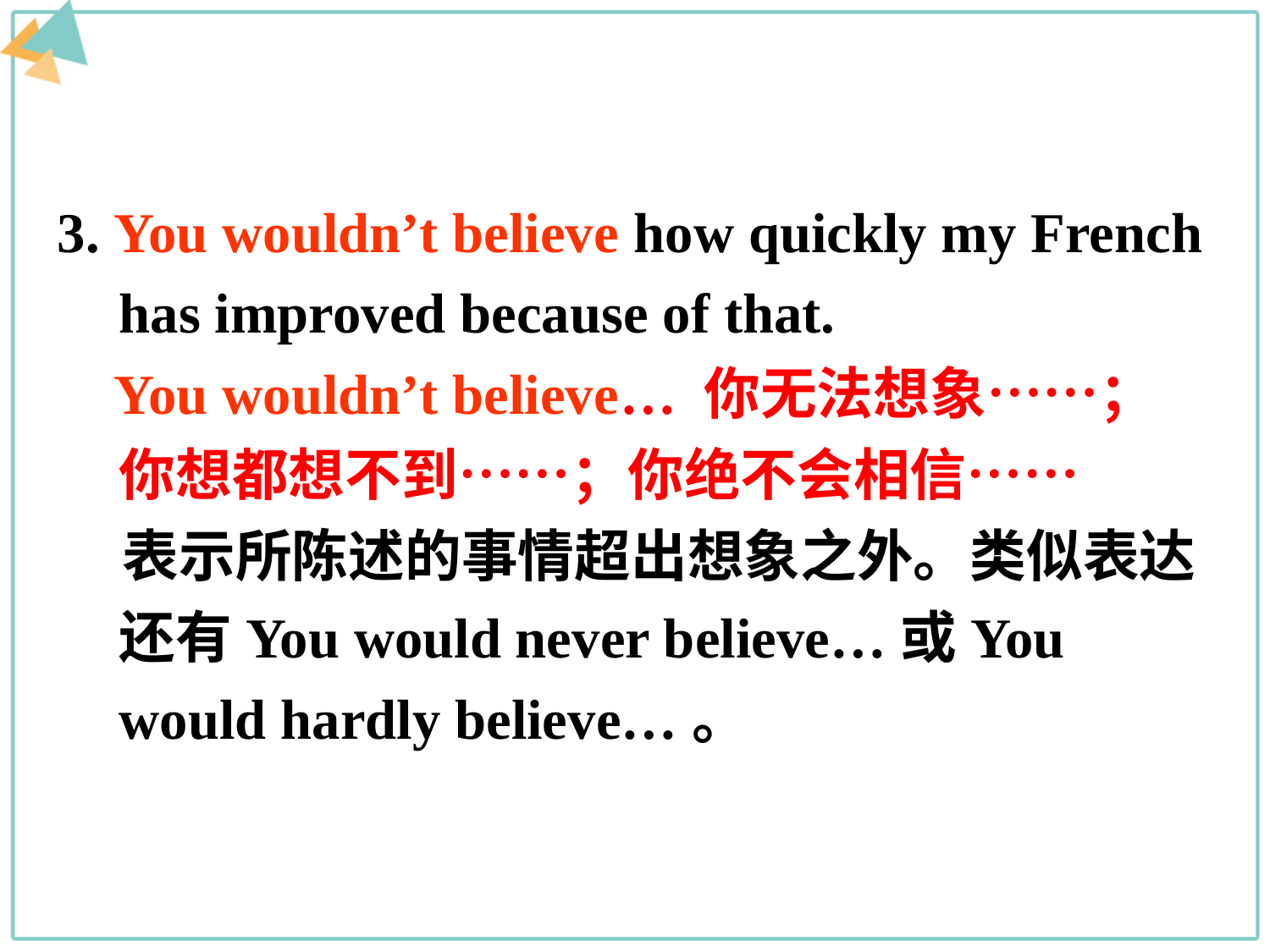

3. You wouldn’t believe how quickly my French has improved because of that.
    You wouldn’t believe… 你无法想象……；你想都想不到……；你绝不会相信……
    表示所陈述的事情超出想象之外。类似表达还有You would never believe…或You would hardly believe…。